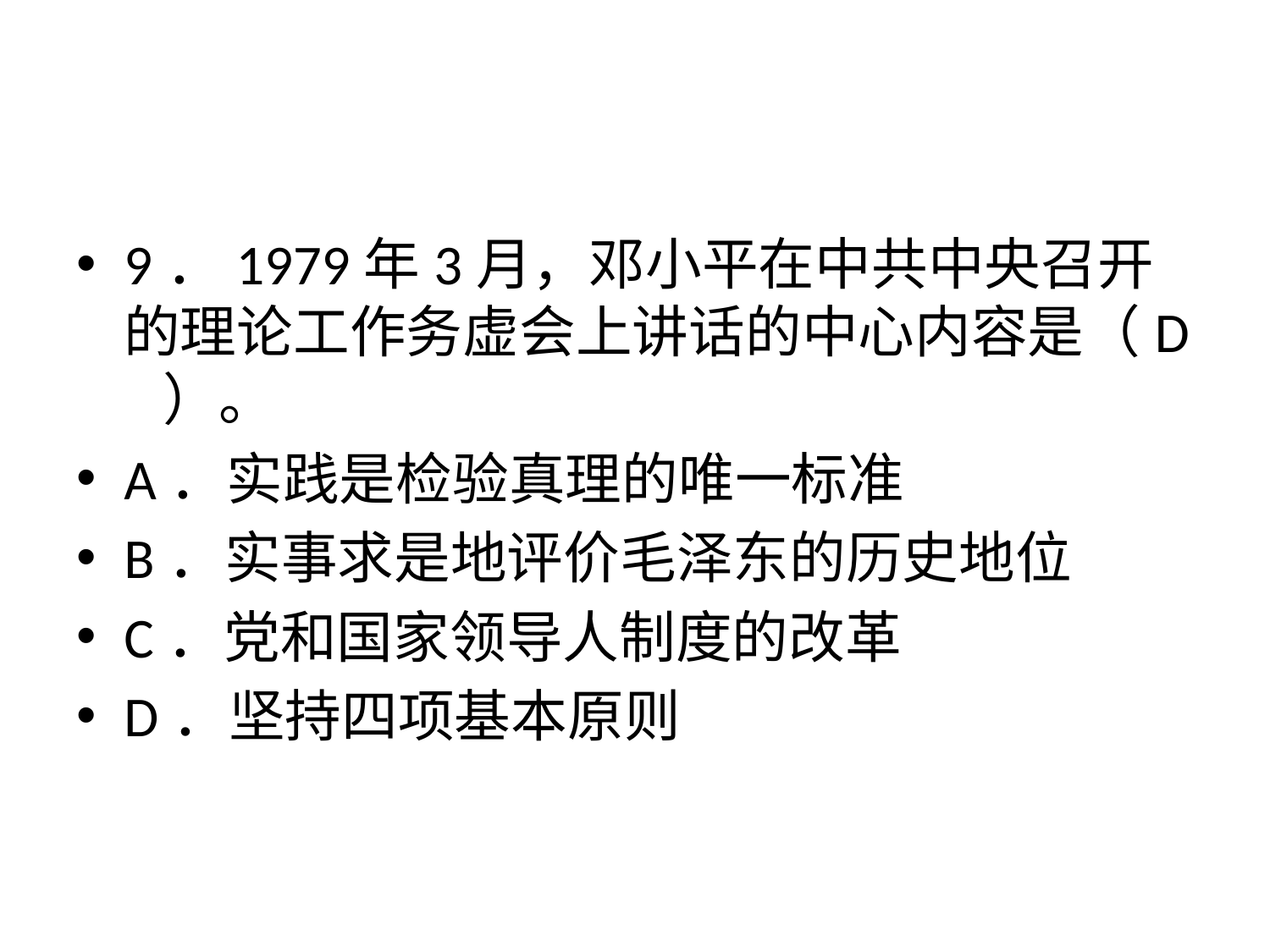

#
9．1979年3月，邓小平在中共中央召开的理论工作务虚会上讲话的中心内容是（D   ）。
A．实践是检验真理的唯一标准
B．实事求是地评价毛泽东的历史地位
C．党和国家领导人制度的改革
D．坚持四项基本原则